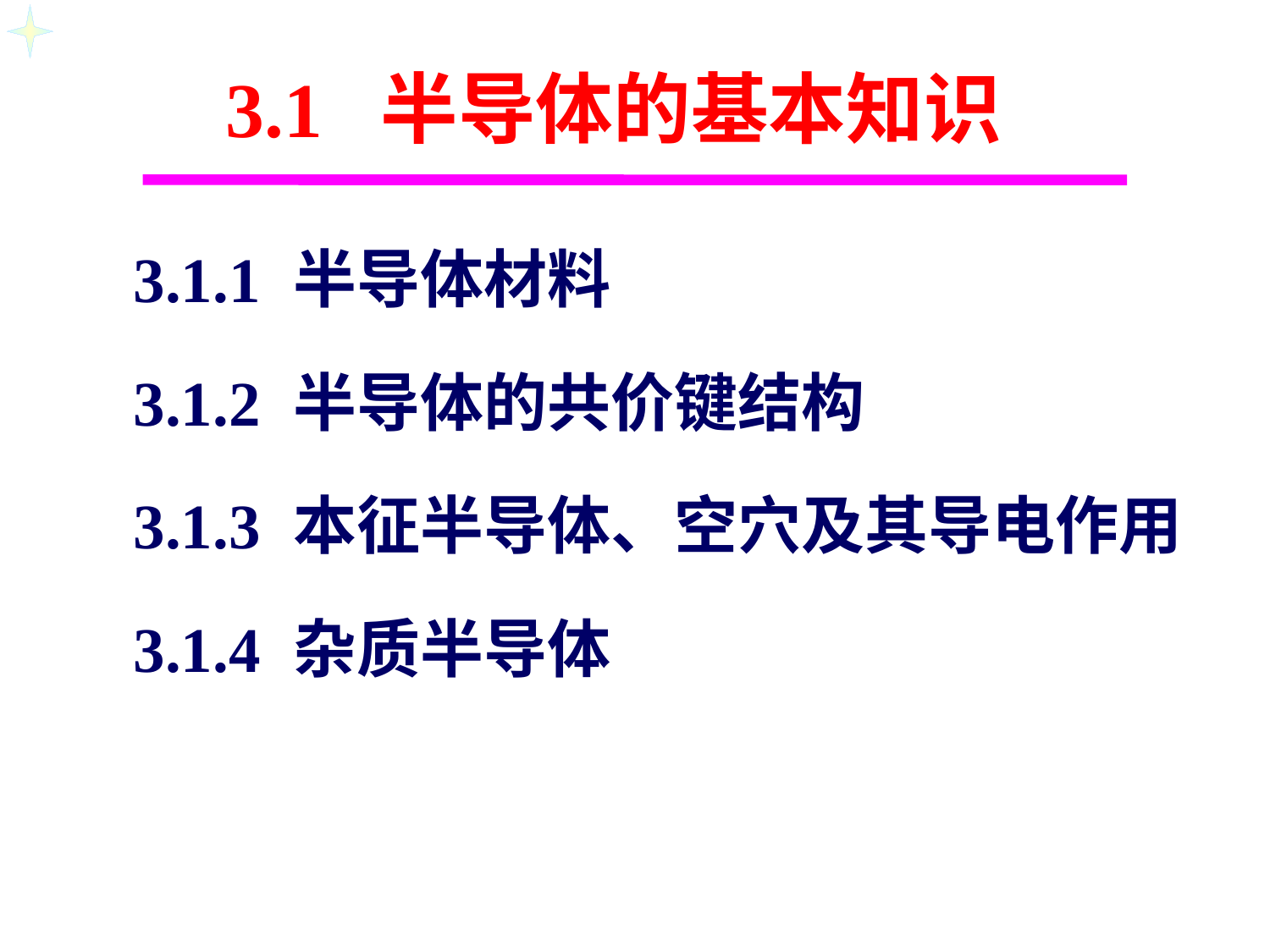

3.1  半导体的基本知识

 3.1.1 半导体材料
 3.1.2 半导体的共价键结构
 3.1.3 本征半导体、空穴及其导电作用
 3.1.4 杂质半导体